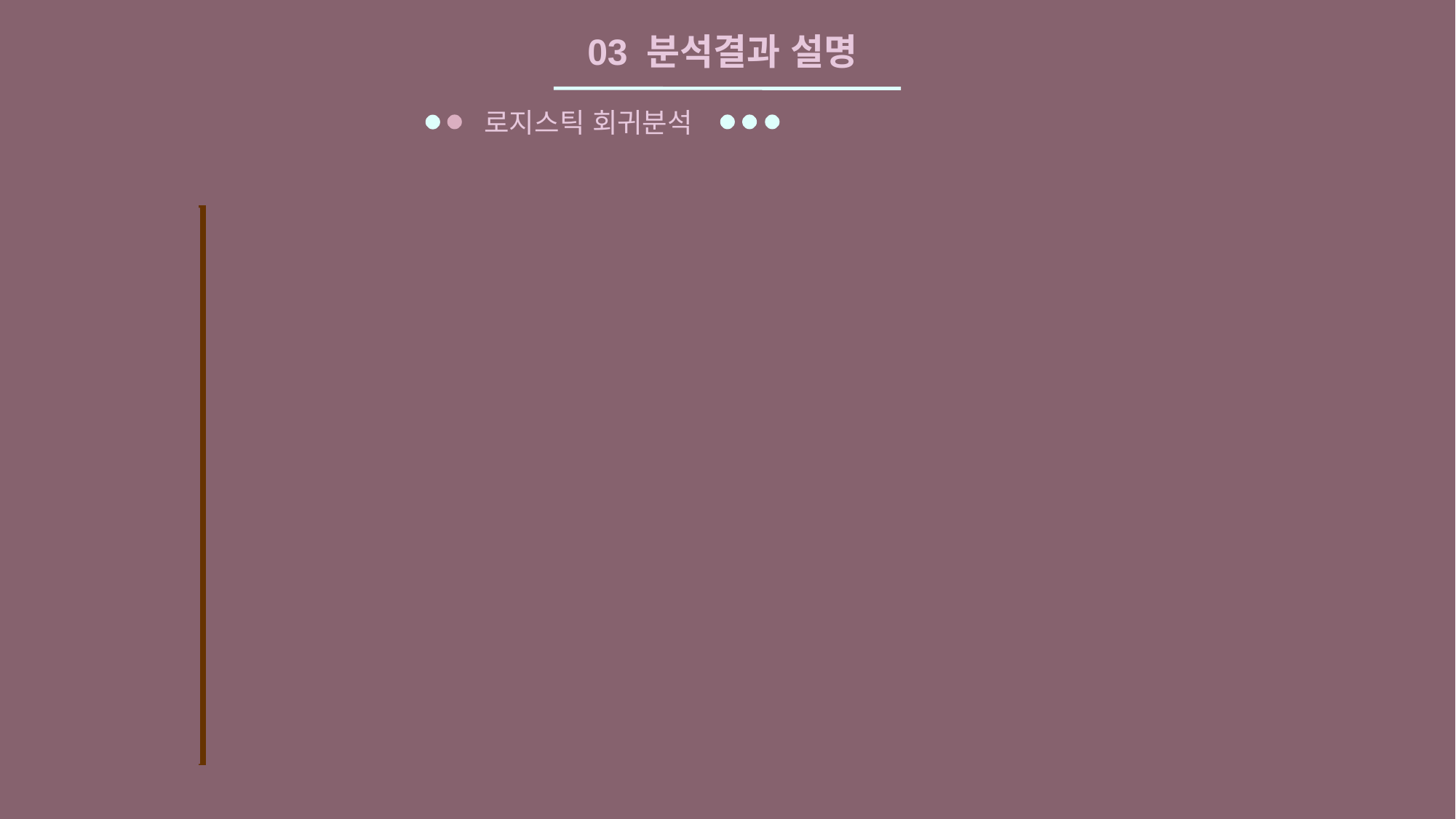

03 분석결과 설명
로지스틱 회귀분석

| 변수명 | Estimate | Standard Errors | Z-value | Pr(>|z|) |
| --- | --- | --- | --- | --- |
| (Intercept) | -2.126412 | 1.103843 | -1.926 | 0.05406 |
| 관광유무 | 1.599512 | 0.561079 | 2.851 | 0.00436 |
| 거주형태 | 0.115831 | 0.183258 | 0.632 | 0.52734 |
| 학년 | -0.092873 | 0.486477 | -0.191 | 0.84860 |
| 지출규모 | 1.222327 | 0.528245 | 2.314 | 0.02067 |
| 통학시간 | 0.009403 | 0.205757 | 0.046 | 0.96355 |
| 변수명 | Estimate | Standard Errors | Z-value | Pr(>|z|) |
| --- | --- | --- | --- | --- |
| (Intercept) | -1.9298 | 0.8454 | -2.283 | 0.02245 |
| 관광유무 | 1.6260 | 0.5540 | 2.935 | 0.00333 |
| 지출규모 | 1.2441 | 0.5165 | 2.409 | 0.01601 |